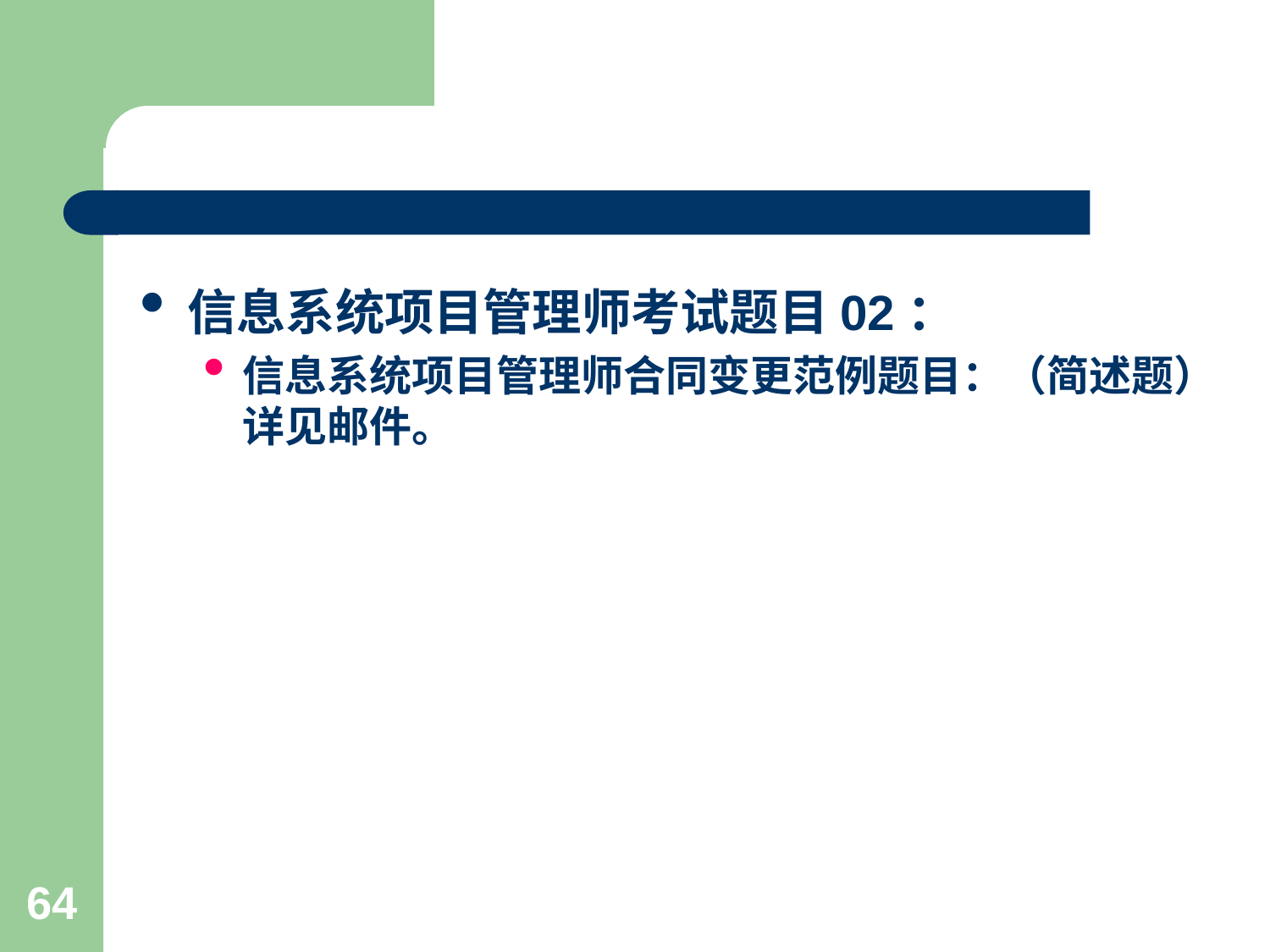

#
信息系统项目管理师考试题目02：
信息系统项目管理师合同变更范例题目：（简述题）详见邮件。

64